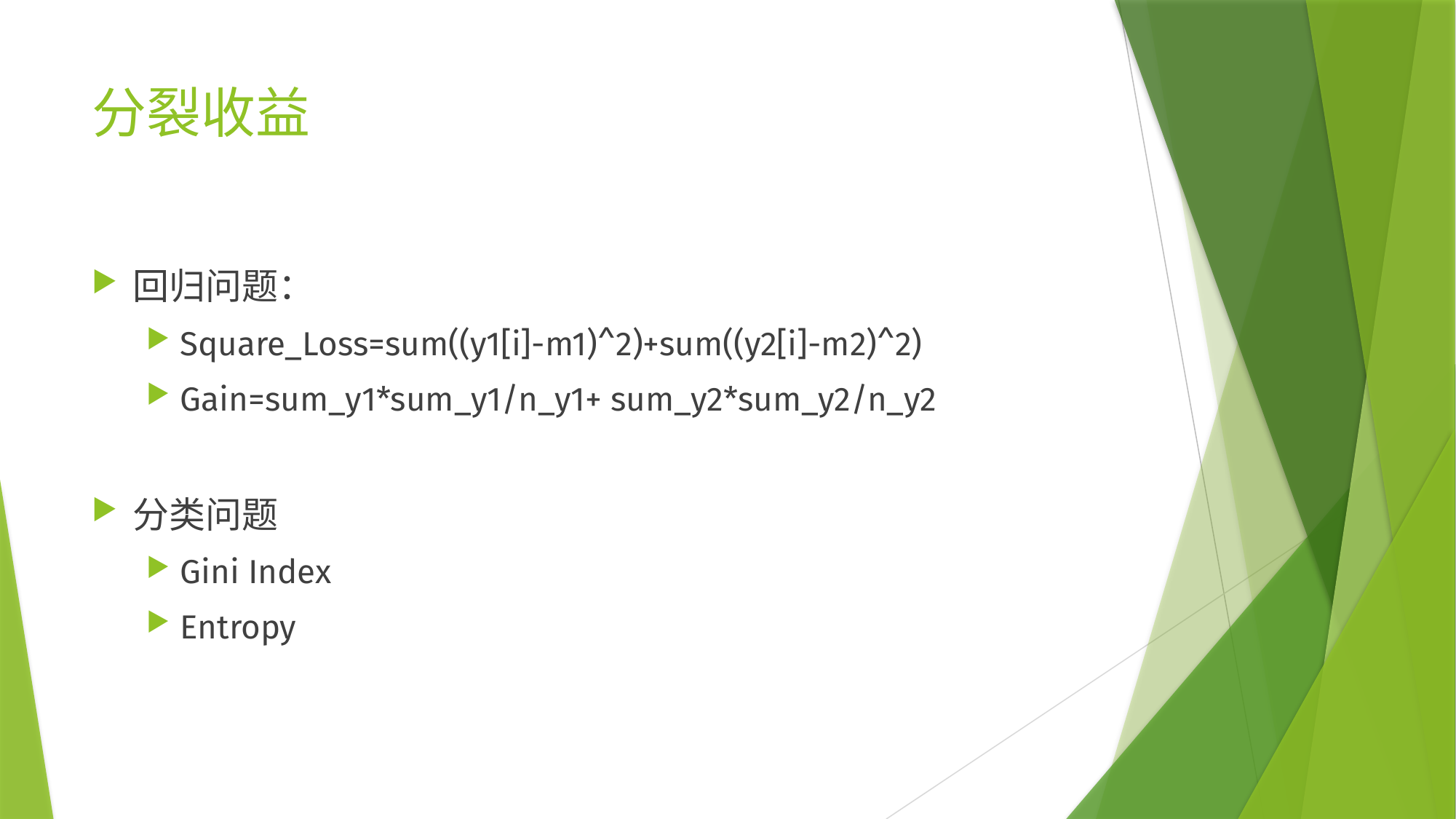

# 分裂收益
回归问题：
Square_Loss=sum((y1[i]-m1)^2)+sum((y2[i]-m2)^2)
Gain=sum_y1*sum_y1/n_y1+ sum_y2*sum_y2/n_y2

分类问题
Gini Index
Entropy